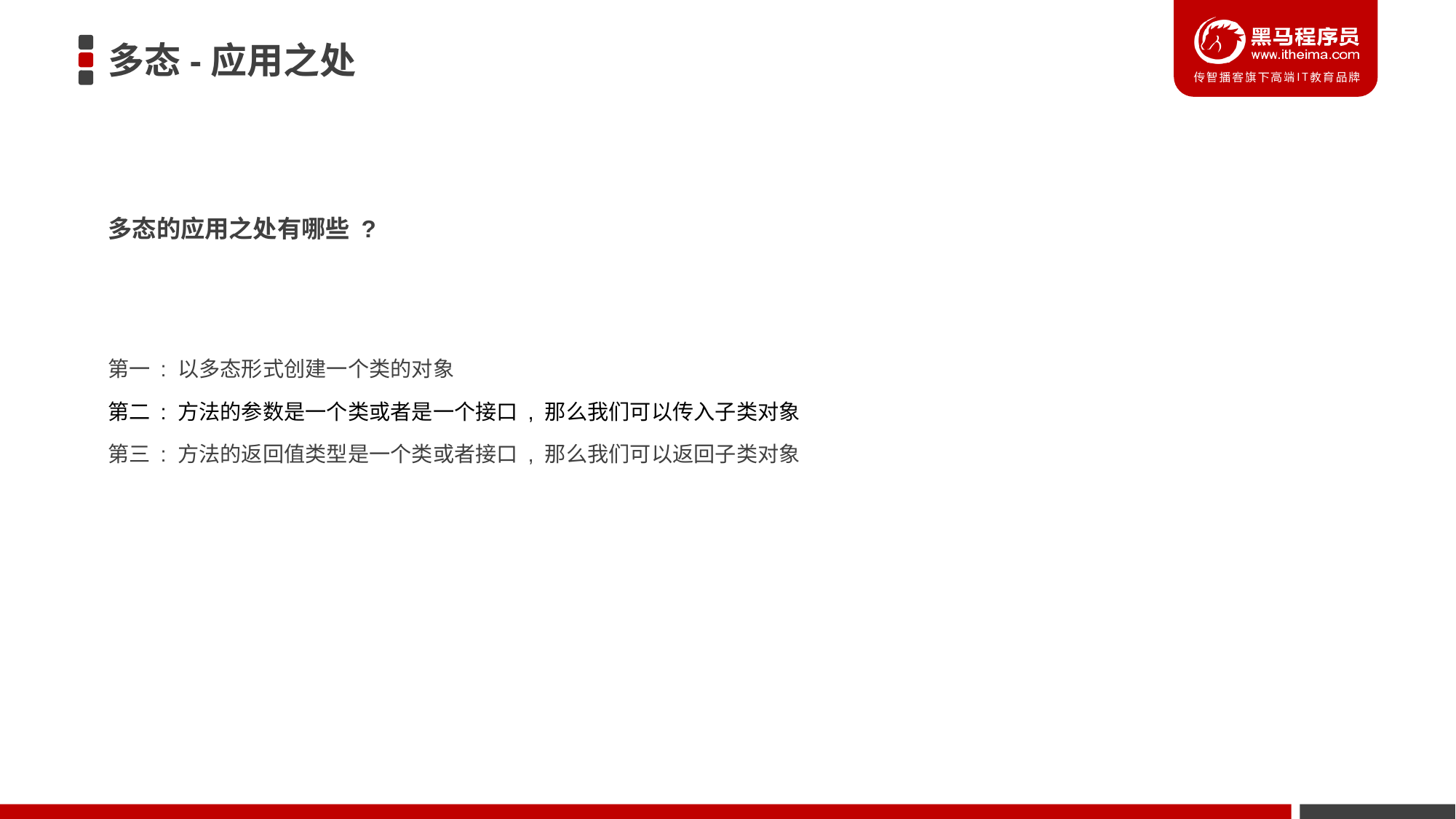

# 多态-应用之处
多态的应用之处有哪些 ?
第一 : 以多态形式创建一个类的对象
第二 : 方法的参数是一个类或者是一个接口 , 那么我们可以传入子类对象
第三 : 方法的返回值类型是一个类或者接口 , 那么我们可以返回子类对象